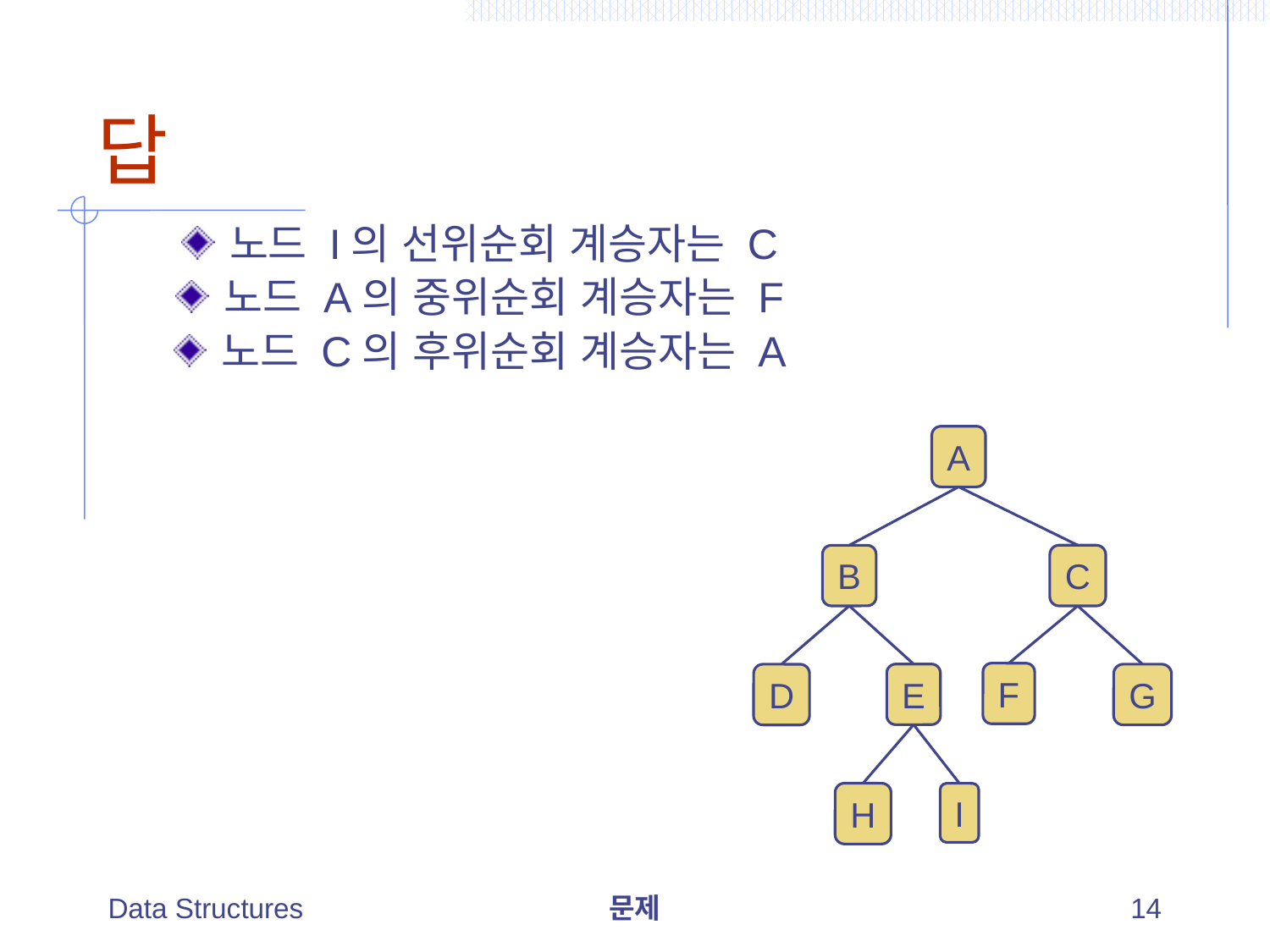

# 답
노드 I의 선위순회 계승자는 C
노드 A의 중위순회 계승자는 F
노드 C의 후위순회 계승자는 A
A
B
C
F
D
E
G
H
I
Data Structures
문제
14